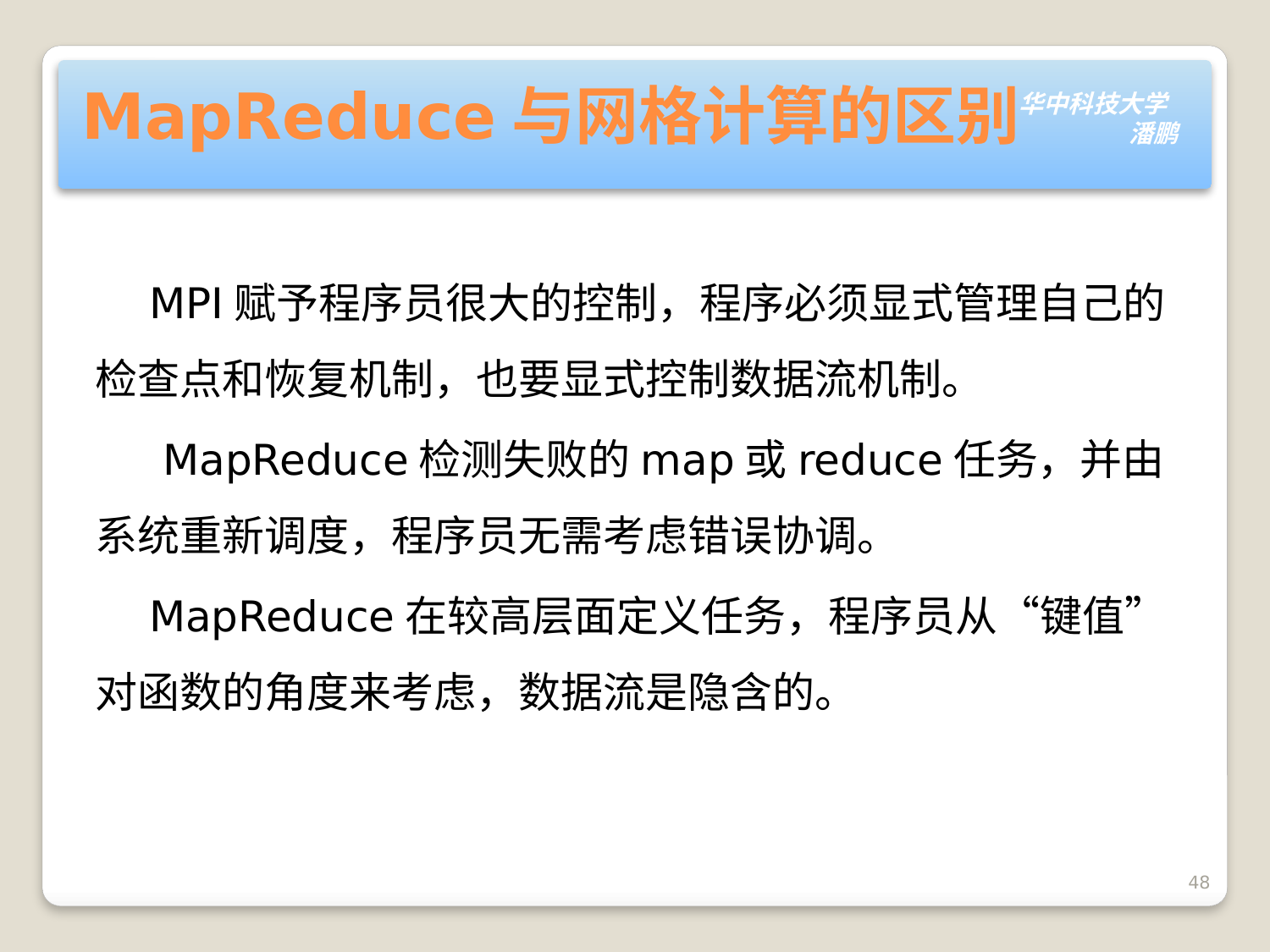

# MapReduce与网格计算的区别
    MPI赋予程序员很大的控制，程序必须显式管理自己的检查点和恢复机制，也要显式控制数据流机制。
     MapReduce检测失败的map或reduce任务，并由系统重新调度，程序员无需考虑错误协调。
    MapReduce在较高层面定义任务，程序员从“键值”对函数的角度来考虑，数据流是隐含的。
48